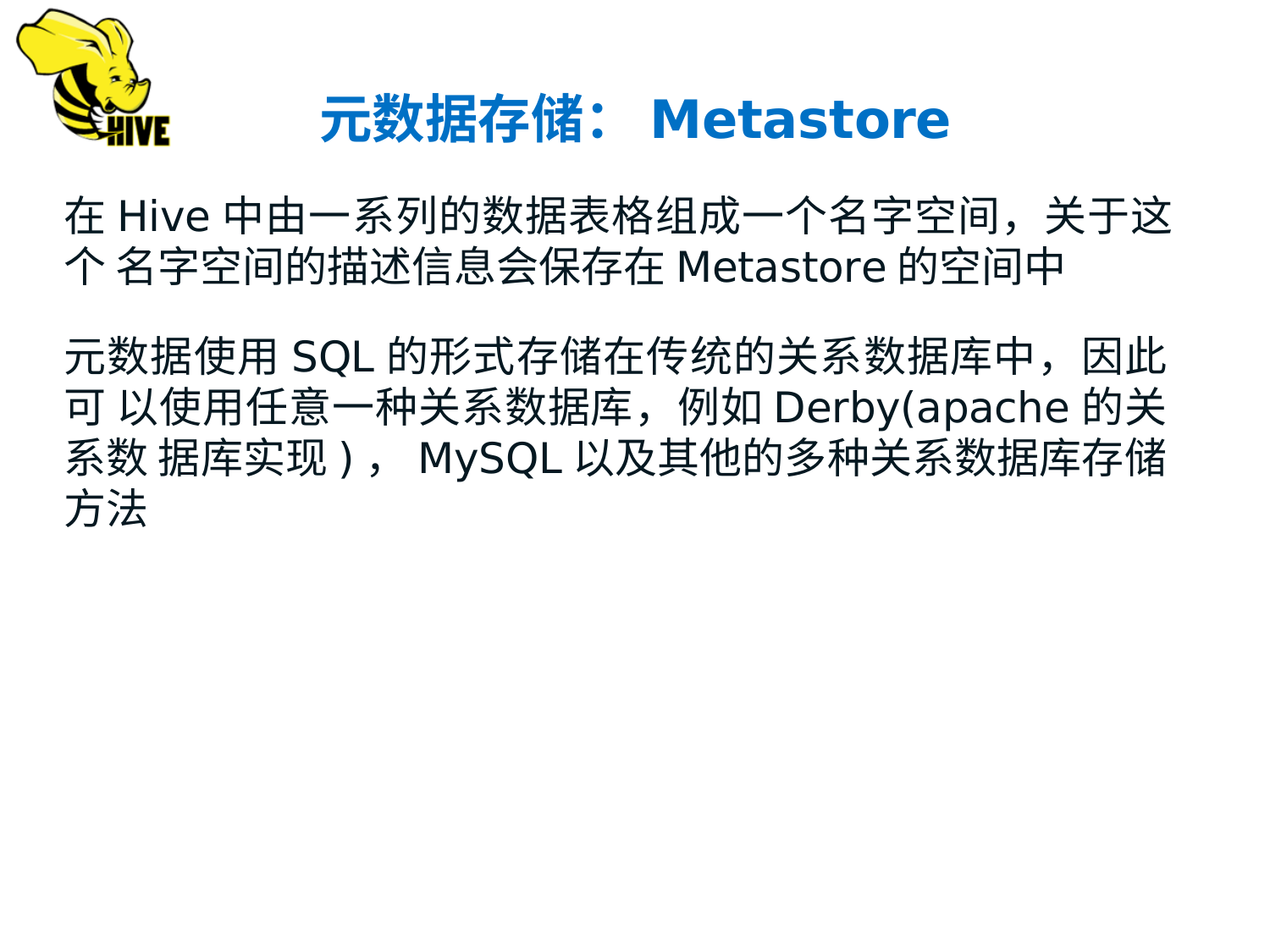

# 元数据存储：Metastore
在Hive中由一系列的数据表格组成一个名字空间，关于这个 名字空间的描述信息会保存在Metastore的空间中

元数据使用SQL的形式存储在传统的关系数据库中，因此可 以使用任意一种关系数据库，例如Derby(apache的关系数 据库实现)，MySQL以及其他的多种关系数据库存储方法